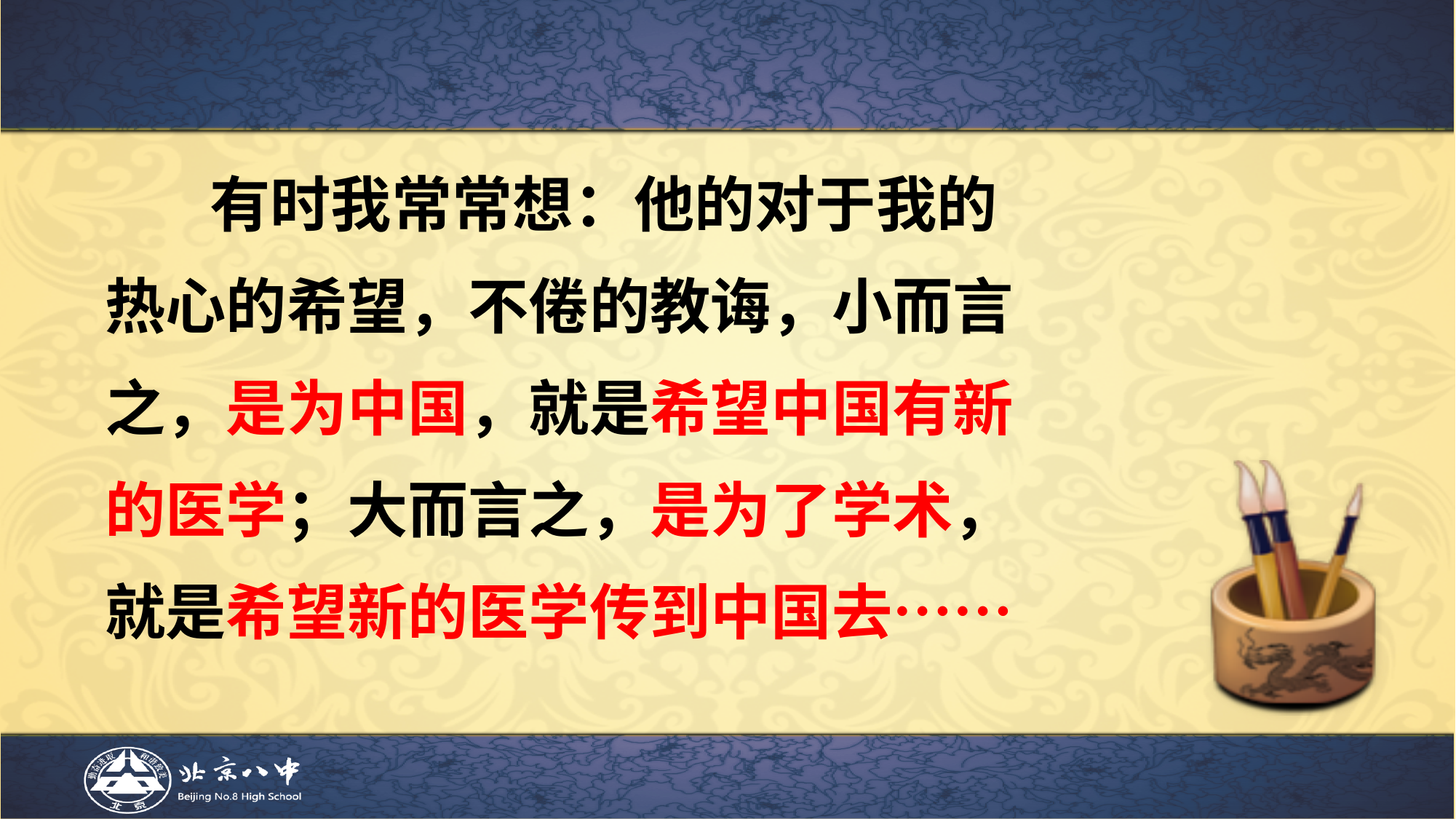

有时我常常想：他的对于我的热心的希望，不倦的教诲，小而言之，是为中国，就是希望中国有新的医学；大而言之，是为了学术，就是希望新的医学传到中国去……